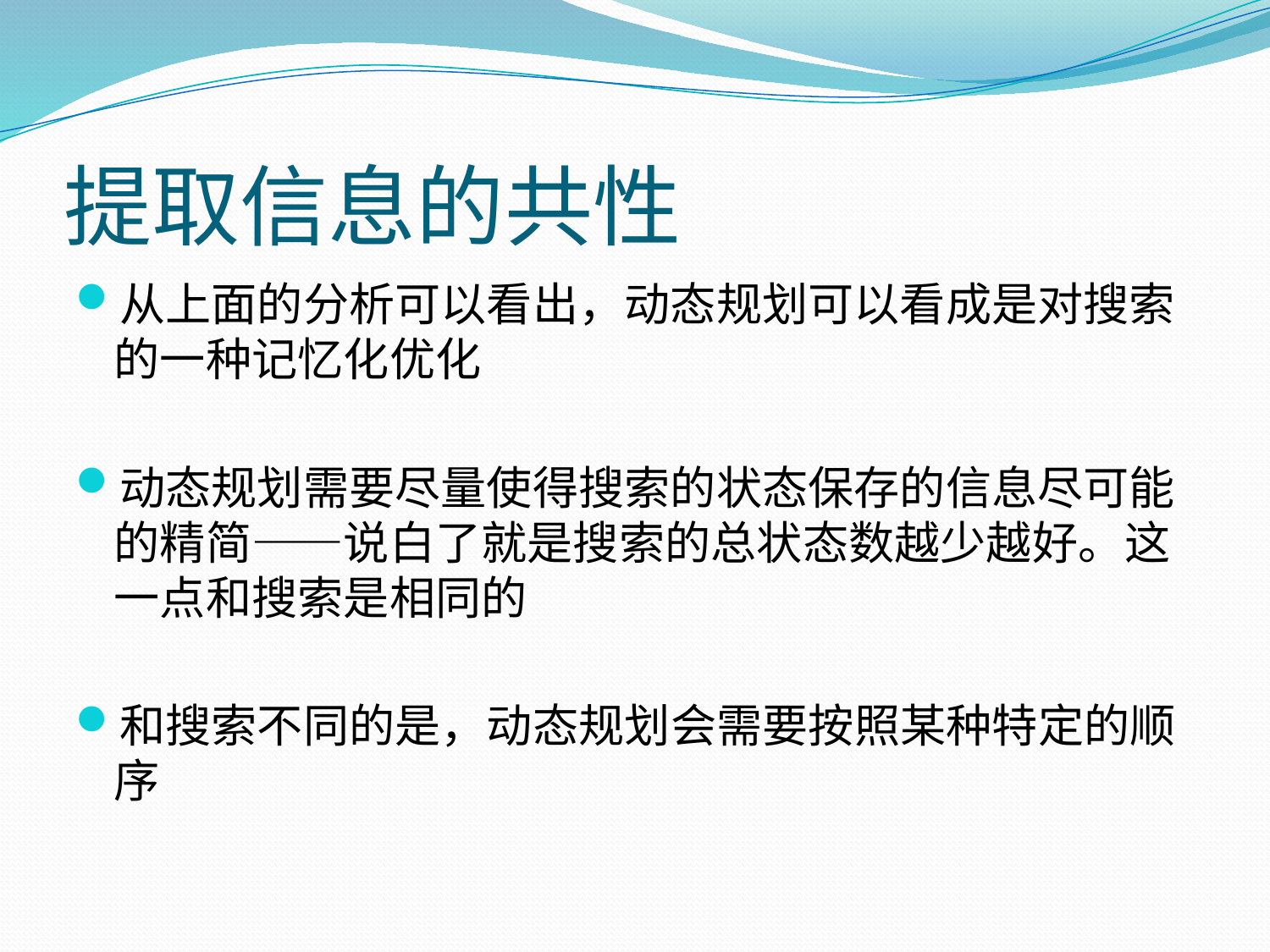

# 提取信息的共性
从上面的分析可以看出，动态规划可以看成是对搜索的一种记忆化优化

动态规划需要尽量使得搜索的状态保存的信息尽可能的精简——说白了就是搜索的总状态数越少越好。这一点和搜索是相同的

和搜索不同的是，动态规划会需要按照某种特定的顺序